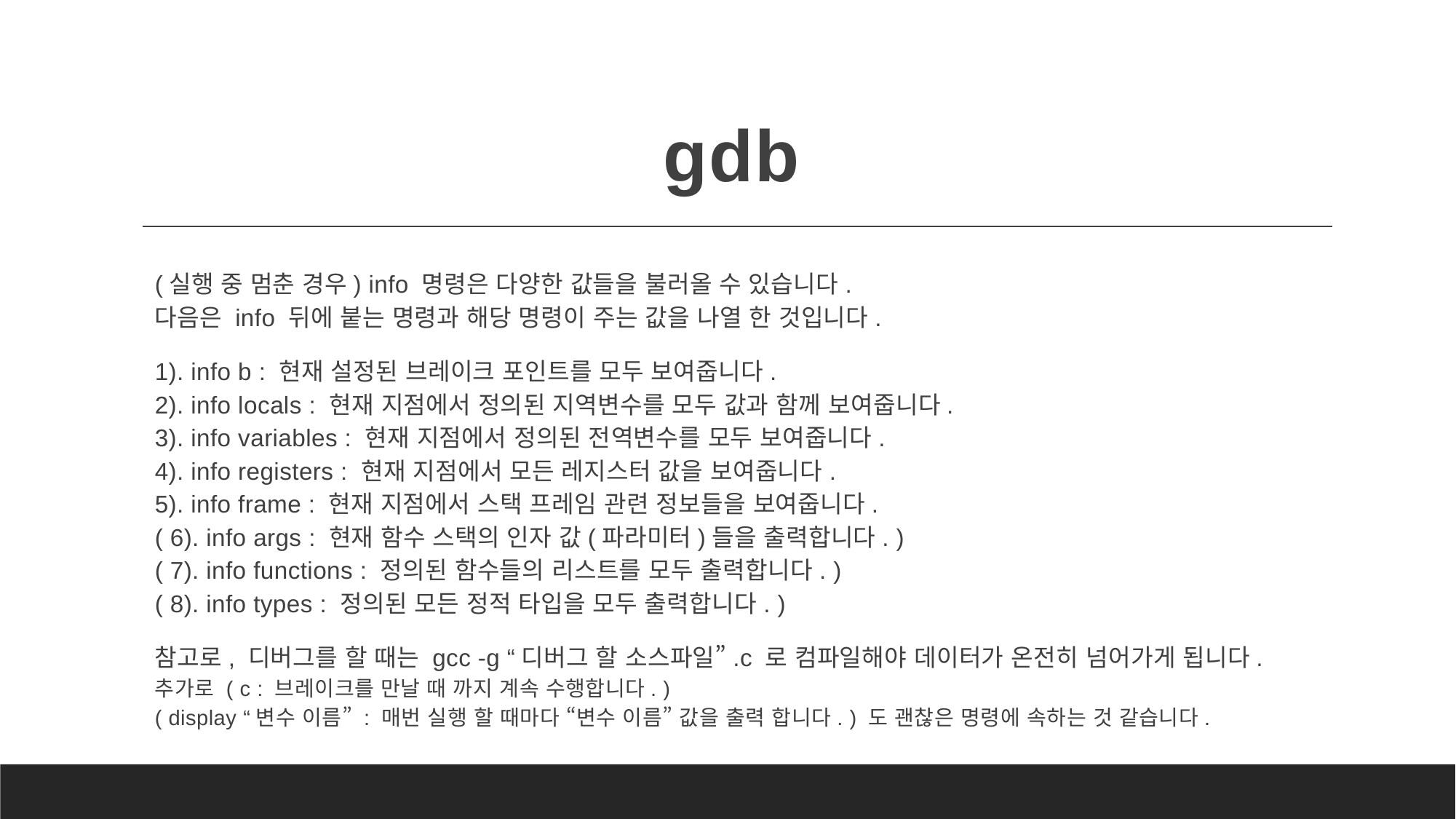

# gdb
(실행 중 멈춘 경우) info 명령은 다양한 값들을 불러올 수 있습니다.
다음은 info 뒤에 붙는 명령과 해당 명령이 주는 값을 나열 한 것입니다.
1). info b : 현재 설정된 브레이크 포인트를 모두 보여줍니다.
2). info locals : 현재 지점에서 정의된 지역변수를 모두 값과 함께 보여줍니다.
3). info variables : 현재 지점에서 정의된 전역변수를 모두 보여줍니다.
4). info registers : 현재 지점에서 모든 레지스터 값을 보여줍니다.
5). info frame : 현재 지점에서 스택 프레임 관련 정보들을 보여줍니다.
( 6). info args : 현재 함수 스택의 인자 값(파라미터)들을 출력합니다. )
( 7). info functions : 정의된 함수들의 리스트를 모두 출력합니다. )
( 8). info types : 정의된 모든 정적 타입을 모두 출력합니다. )
참고로, 디버그를 할 때는 gcc -g “디버그 할 소스파일”.c 로 컴파일해야 데이터가 온전히 넘어가게 됩니다.
추가로 ( c : 브레이크를 만날 때 까지 계속 수행합니다. )
( display “변수 이름” : 매번 실행 할 때마다 “변수 이름” 값을 출력 합니다. ) 도 괜찮은 명령에 속하는 것 같습니다.